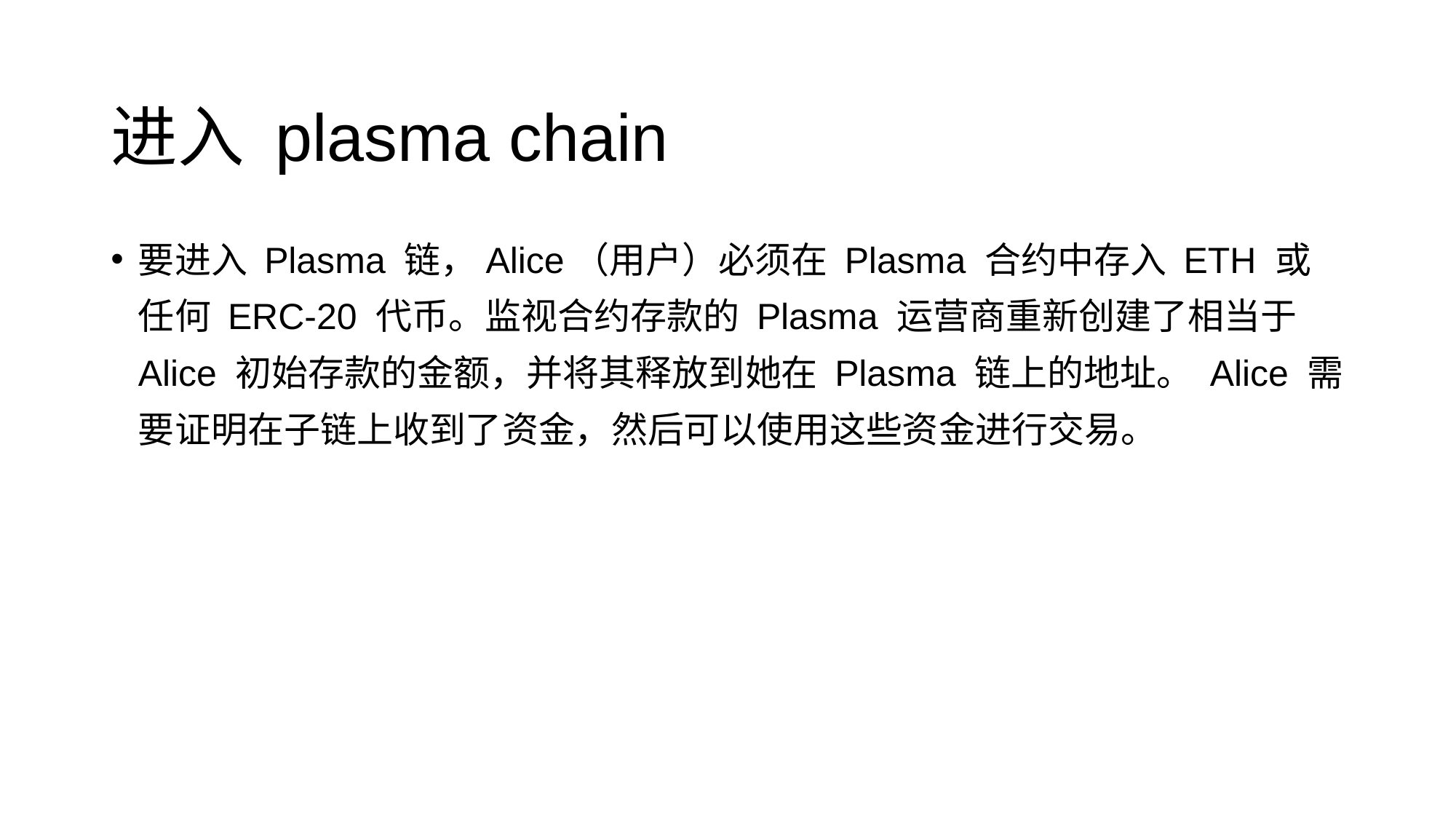

# 进入 plasma chain
要进入 Plasma 链，Alice（用户）必须在 Plasma 合约中存入 ETH 或任何 ERC-20 代币。监视合约存款的 Plasma 运营商重新创建了相当于 Alice 初始存款的金额，并将其释放到她在 Plasma 链上的地址。 Alice 需要证明在子链上收到了资金，​​然后可以使用这些资金进行交易。